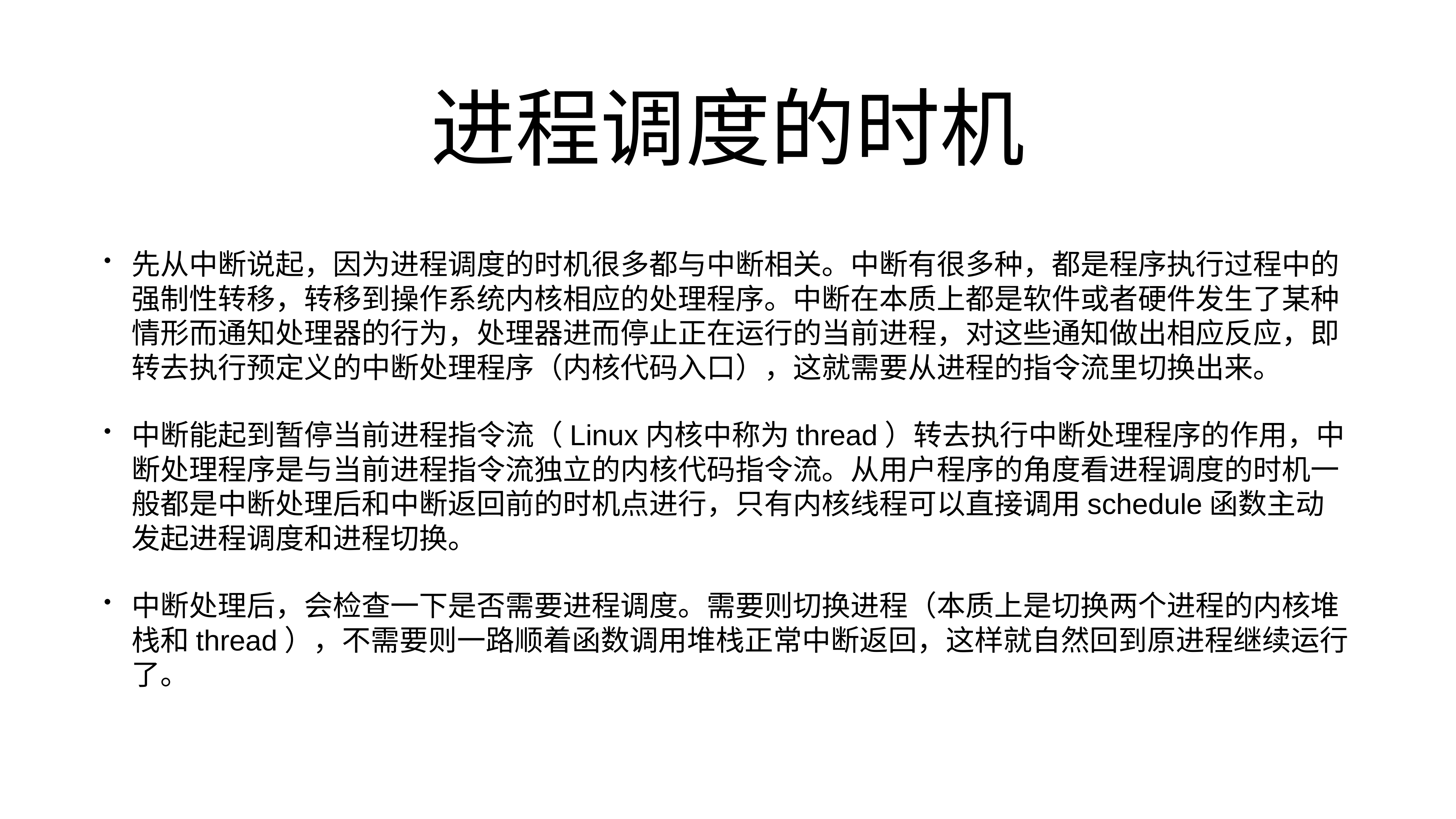

# 进程调度的时机
先从中断说起，因为进程调度的时机很多都与中断相关。中断有很多种，都是程序执行过程中的强制性转移，转移到操作系统内核相应的处理程序。中断在本质上都是软件或者硬件发生了某种情形而通知处理器的行为，处理器进而停止正在运行的当前进程，对这些通知做出相应反应，即转去执行预定义的中断处理程序（内核代码入口），这就需要从进程的指令流里切换出来。
中断能起到暂停当前进程指令流（Linux内核中称为thread）转去执行中断处理程序的作用，中断处理程序是与当前进程指令流独立的内核代码指令流。从用户程序的角度看进程调度的时机一般都是中断处理后和中断返回前的时机点进行，只有内核线程可以直接调用schedule函数主动发起进程调度和进程切换。
中断处理后，会检查一下是否需要进程调度。需要则切换进程（本质上是切换两个进程的内核堆栈和thread），不需要则一路顺着函数调用堆栈正常中断返回，这样就自然回到原进程继续运行了。